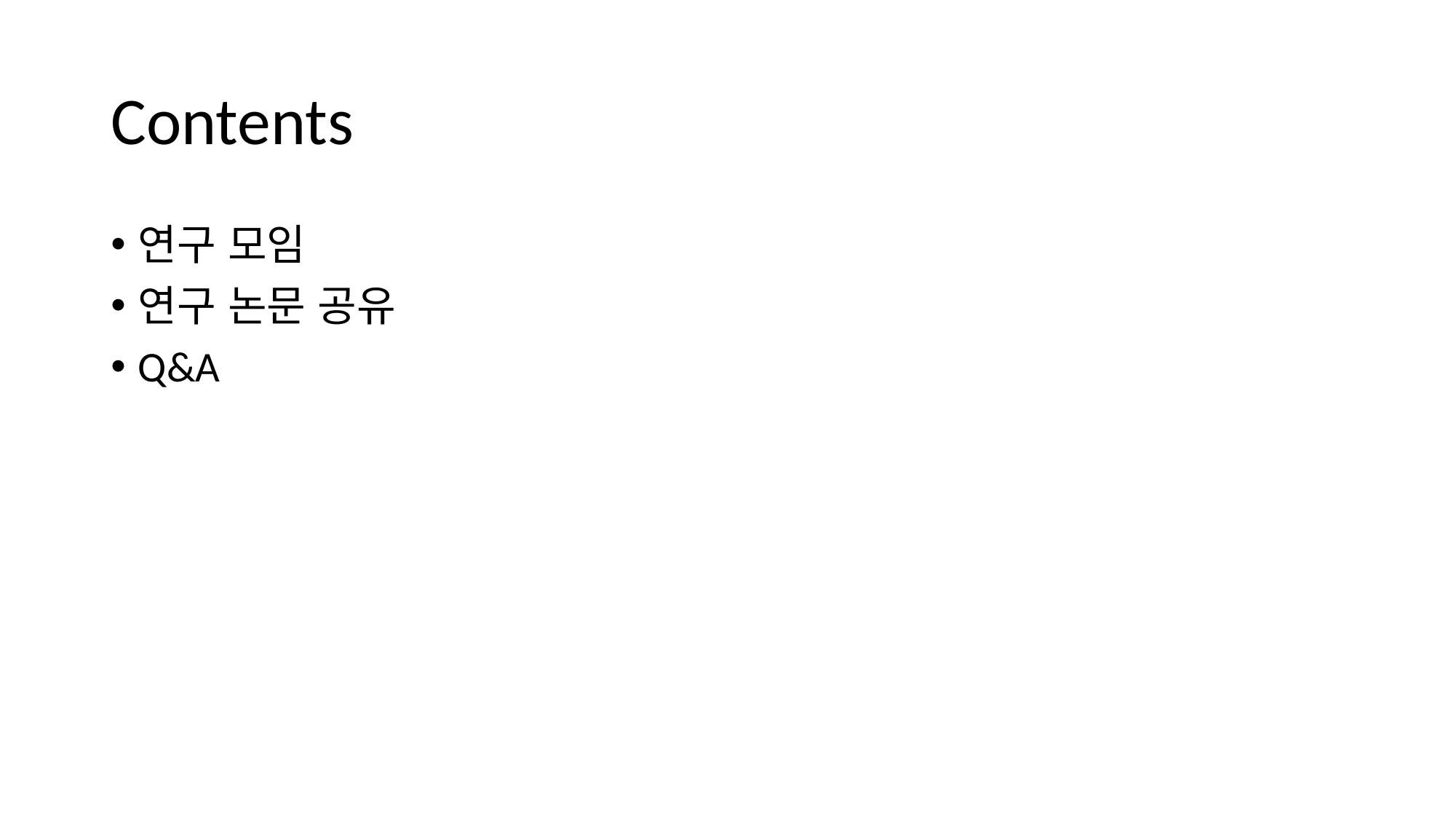

# Contents
연구 모임
연구 논문 공유
Q&A